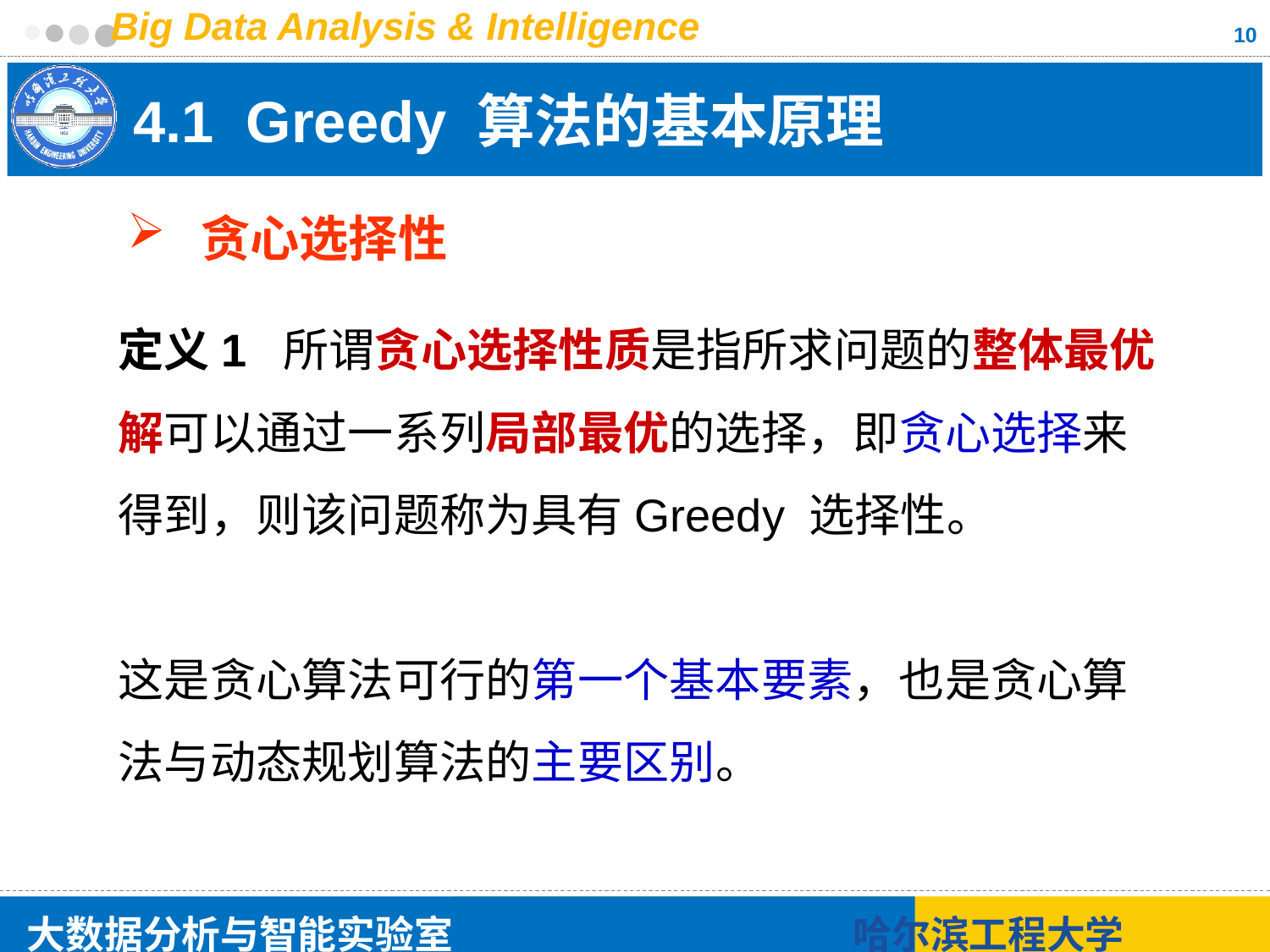

10
# 4.1  Greedy 算法的基本原理
  贪心选择性
定义1  所谓贪心选择性质是指所求问题的整体最优解可以通过一系列局部最优的选择，即贪心选择来得到，则该问题称为具有Greedy 选择性。

这是贪心算法可行的第一个基本要素，也是贪心算法与动态规划算法的主要区别。